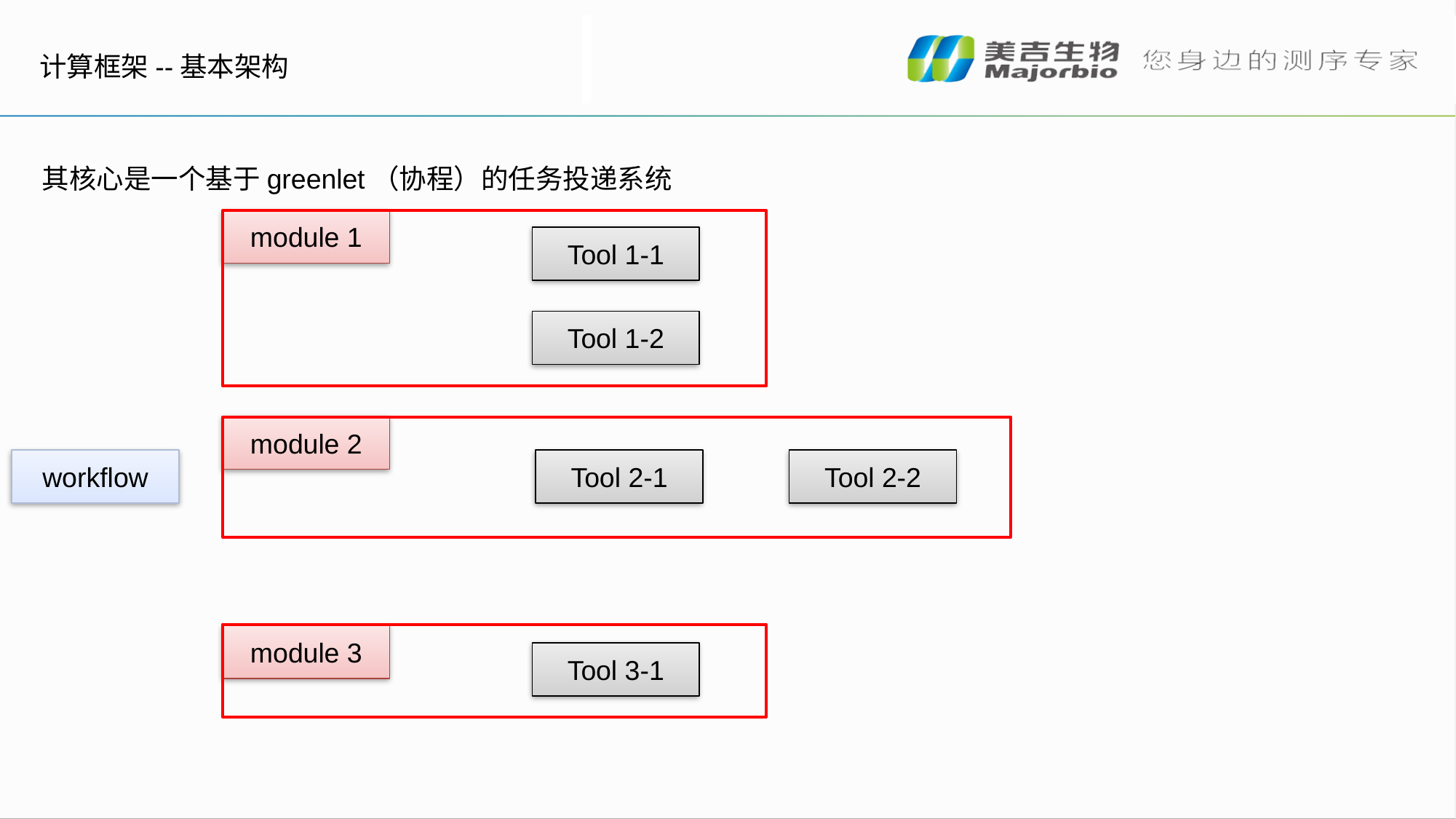

计算框架--基本架构
其核心是一个基于greenlet（协程）的任务投递系统
module 1

Tool 1-1
Tool 1-2
module 2

workflow
Tool 2-2
Tool 2-1

module 3
Tool 3-1